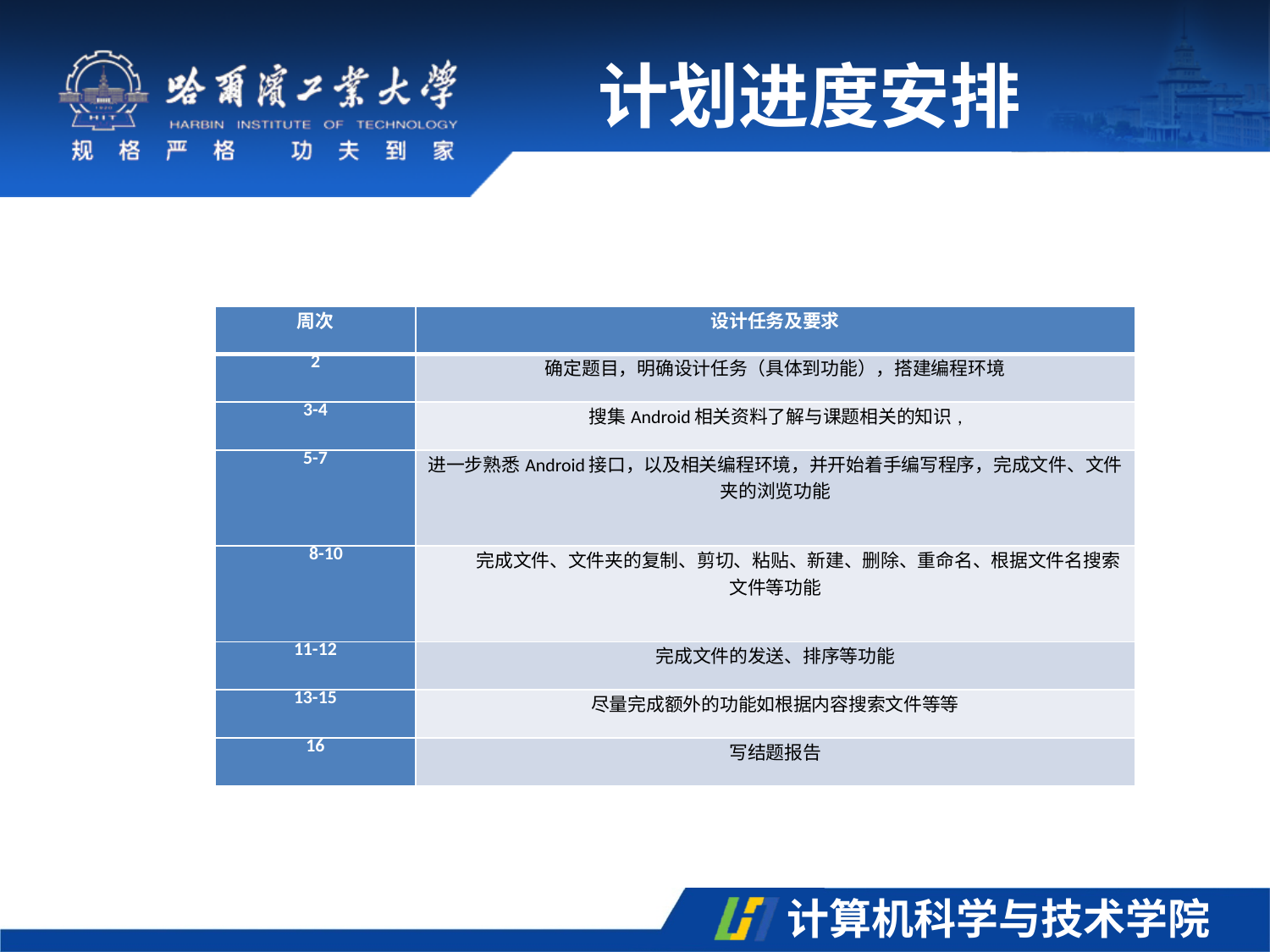

# 计划进度安排

| 周次 | 设计任务及要求 |
| --- | --- |
| 2 | 确定题目，明确设计任务（具体到功能），搭建编程环境 |
| 3-4 | 搜集Android相关资料了解与课题相关的知识, |
| 5-7 | 进一步熟悉Android接口，以及相关编程环境，并开始着手编写程序，完成文件、文件夹的浏览功能 |
| 8-10 | 完成文件、文件夹的复制、剪切、粘贴、新建、删除、重命名、根据文件名搜索文件等功能 |
| 11-12 | 完成文件的发送、排序等功能 |
| 13-15 | 尽量完成额外的功能如根据内容搜索文件等等 |
| 16 | 写结题报告 |